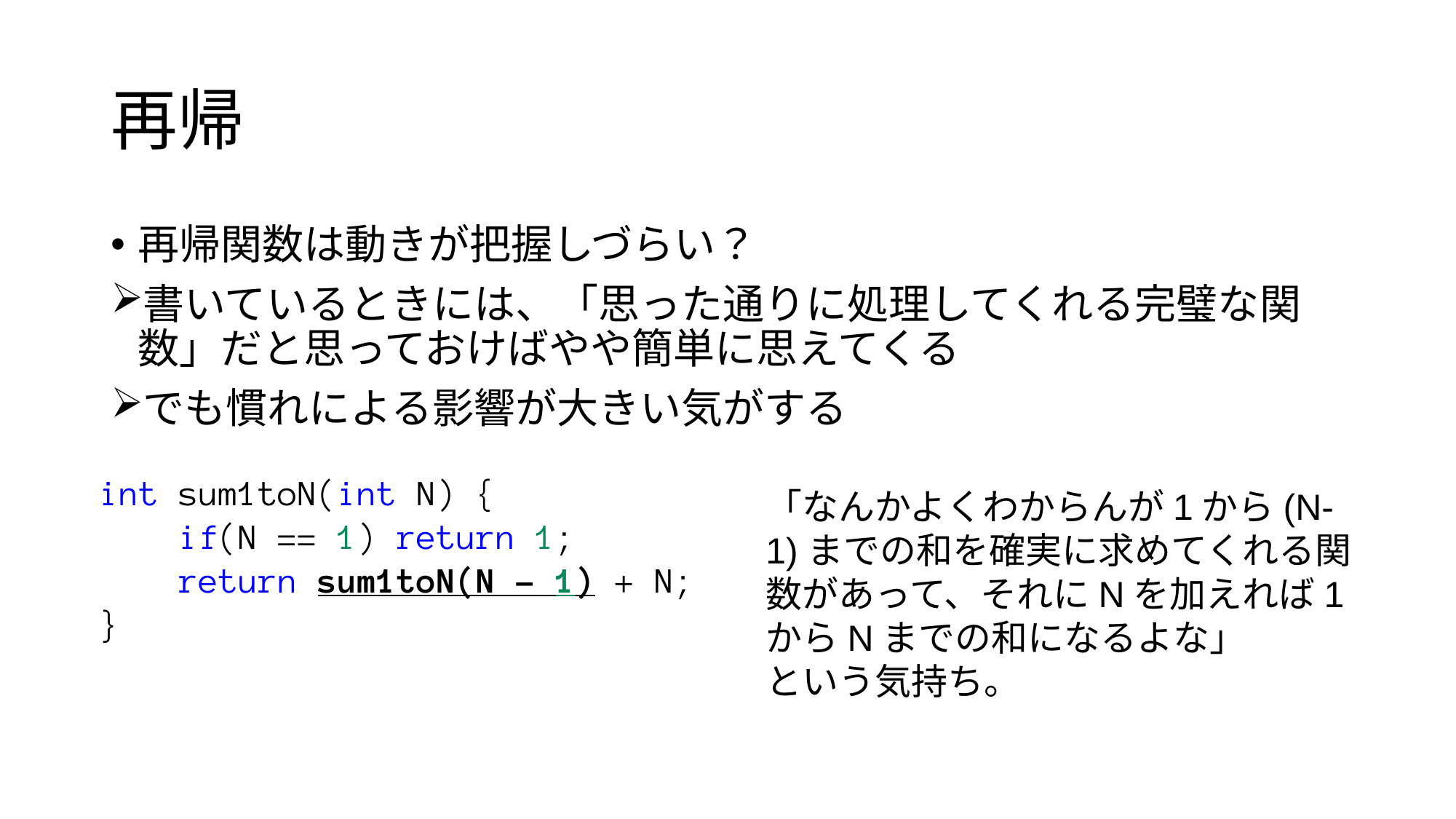

# 再帰
再帰関数は動きが把握しづらい？
書いているときには、「思った通りに処理してくれる完璧な関数」だと思っておけばやや簡単に思えてくる
でも慣れによる影響が大きい気がする

int sum1toN(int N) {
    if(N == 1) return 1;
    return sum1toN(N - 1) + N;
}
「なんかよくわからんが1から(N-1)までの和を確実に求めてくれる関数があって、それにNを加えれば1からNまでの和になるよな」
という気持ち。